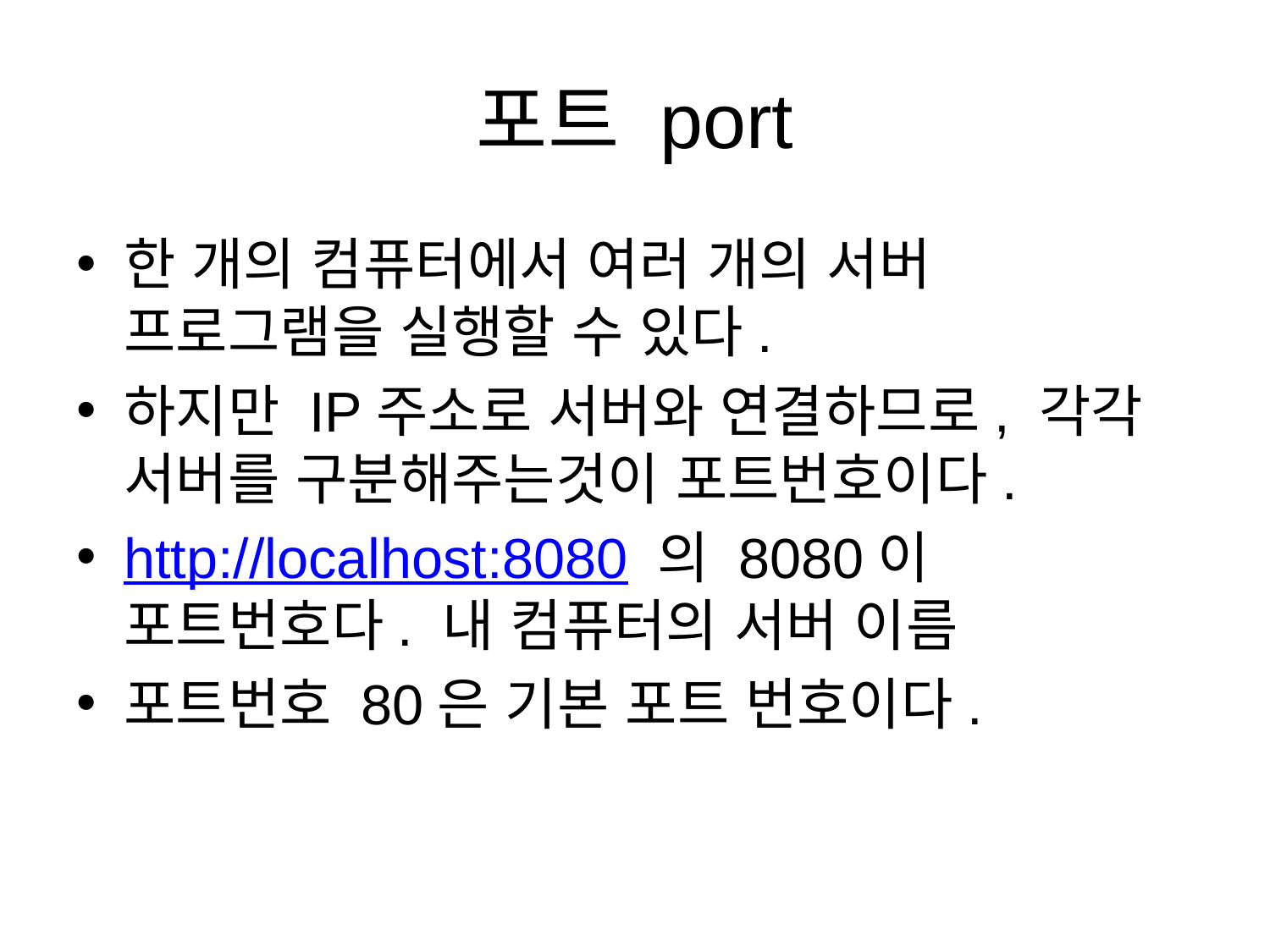

# 포트 port
한 개의 컴퓨터에서 여러 개의 서버 프로그램을 실행할 수 있다.
하지만 IP주소로 서버와 연결하므로, 각각 서버를 구분해주는것이 포트번호이다.
http://localhost:8080 의 8080이 포트번호다. 내 컴퓨터의 서버 이름
포트번호 80은 기본 포트 번호이다.